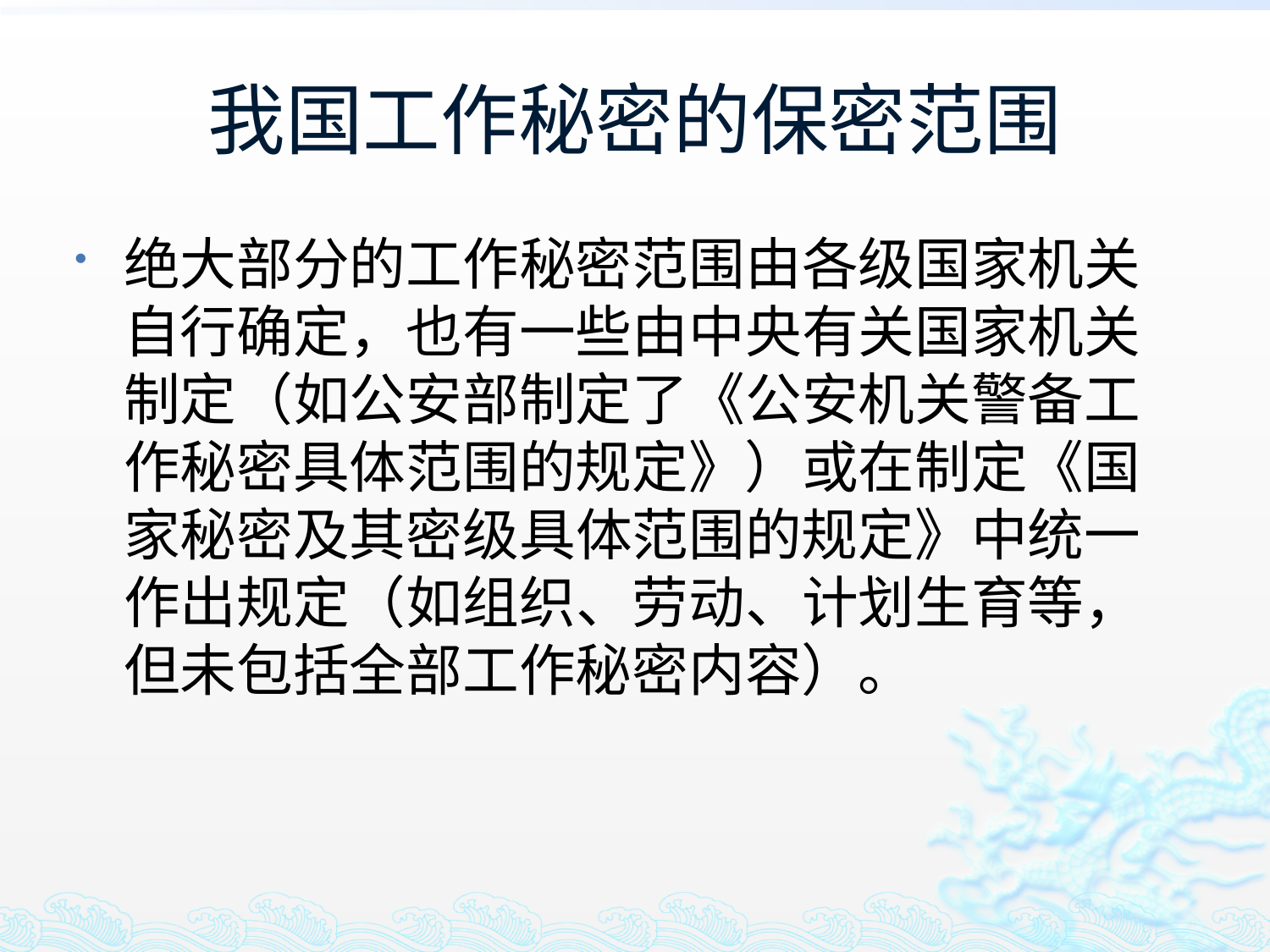

# 我国工作秘密的保密范围
绝大部分的工作秘密范围由各级国家机关自行确定，也有一些由中央有关国家机关制定（如公安部制定了《公安机关警备工作秘密具体范围的规定》）或在制定《国家秘密及其密级具体范围的规定》中统一作出规定（如组织、劳动、计划生育等，但未包括全部工作秘密内容）。